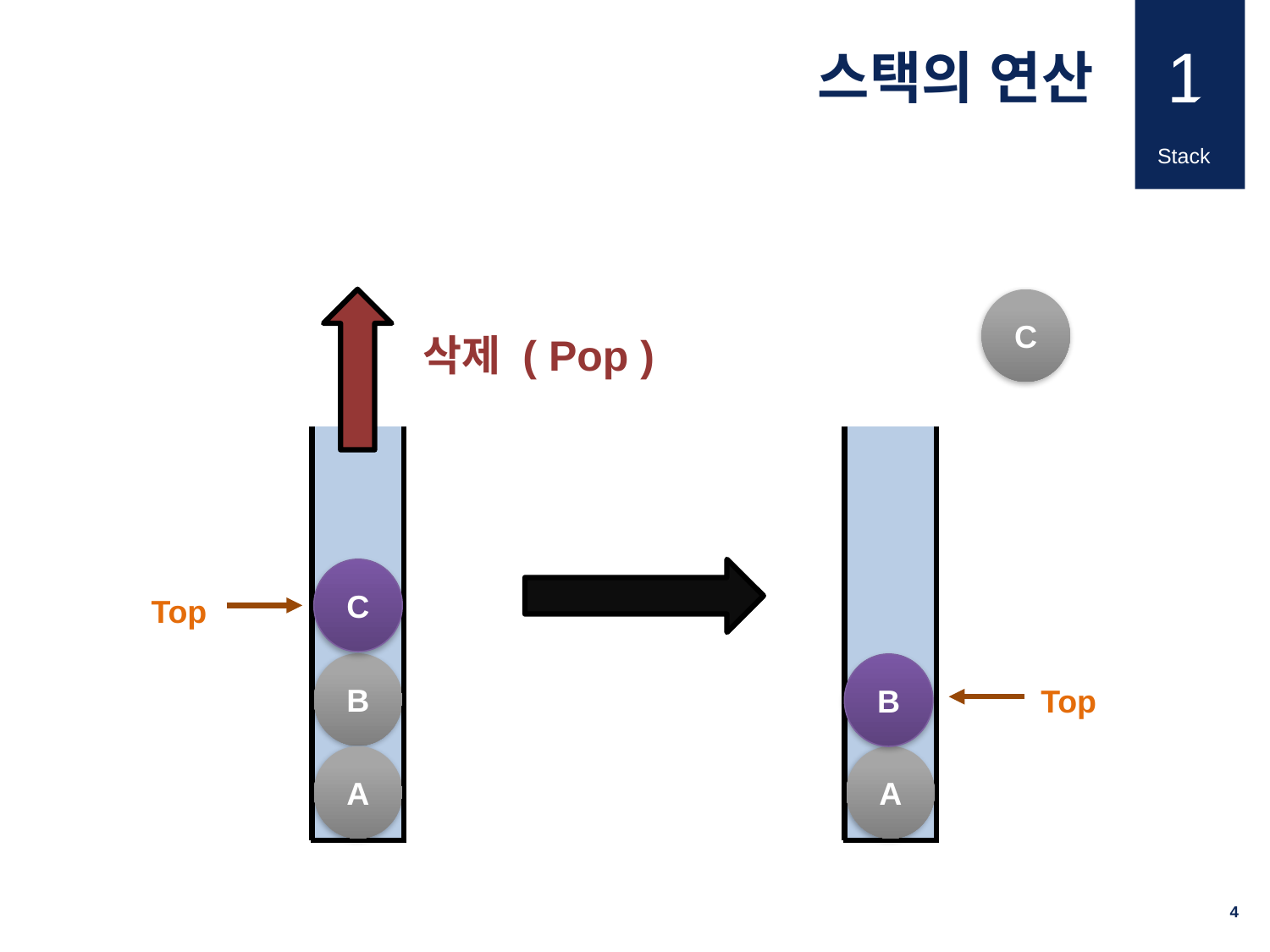

1

스택의 연산
Stack
C

삭제 ( Pop )

C

Top
B
B
Top
A
A
4